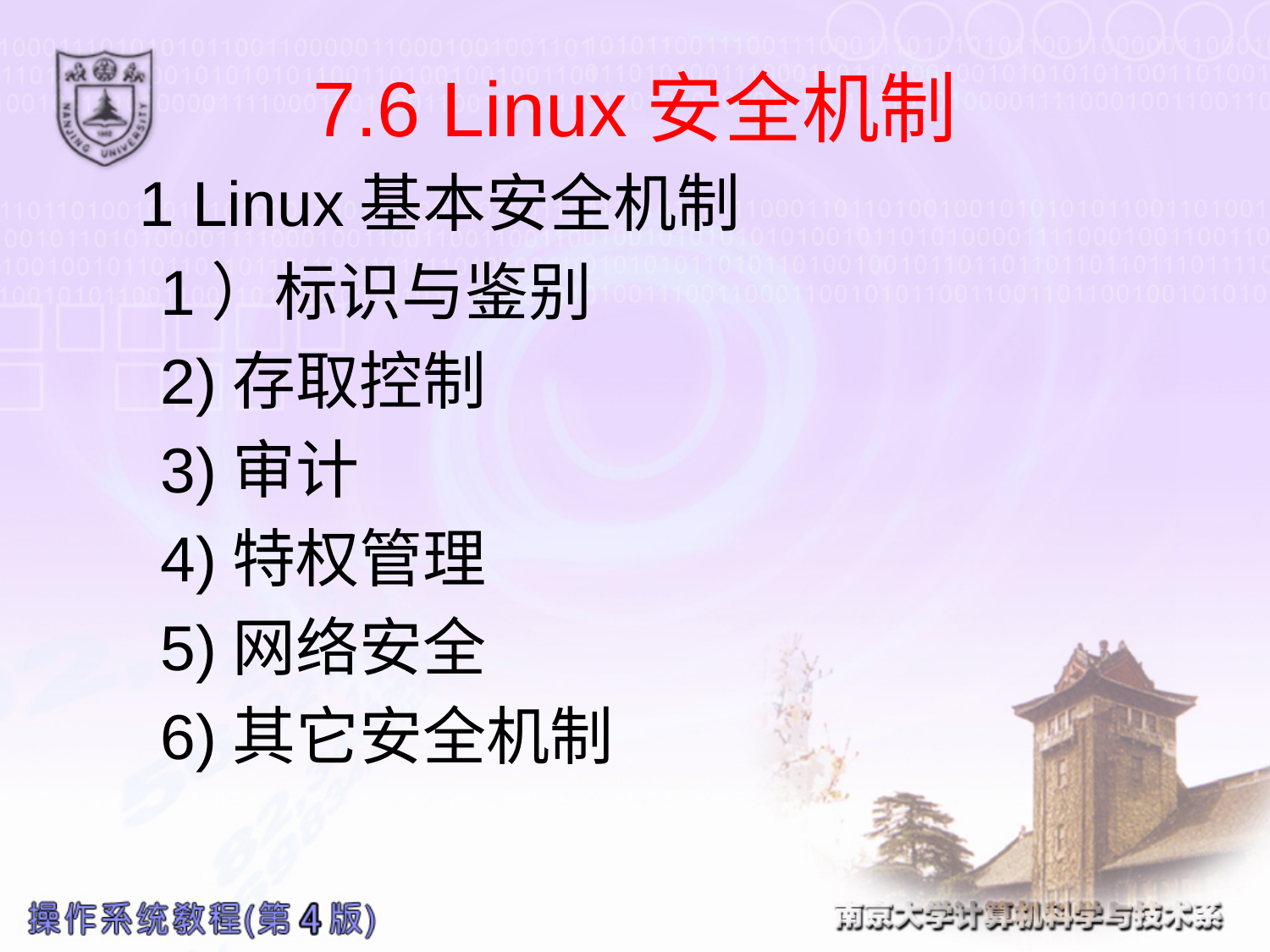

# 7.6 Linux安全机制
  1 Linux基本安全机制
   1）标识与鉴别
   2)存取控制
   3)审计
   4)特权管理
   5)网络安全
   6)其它安全机制